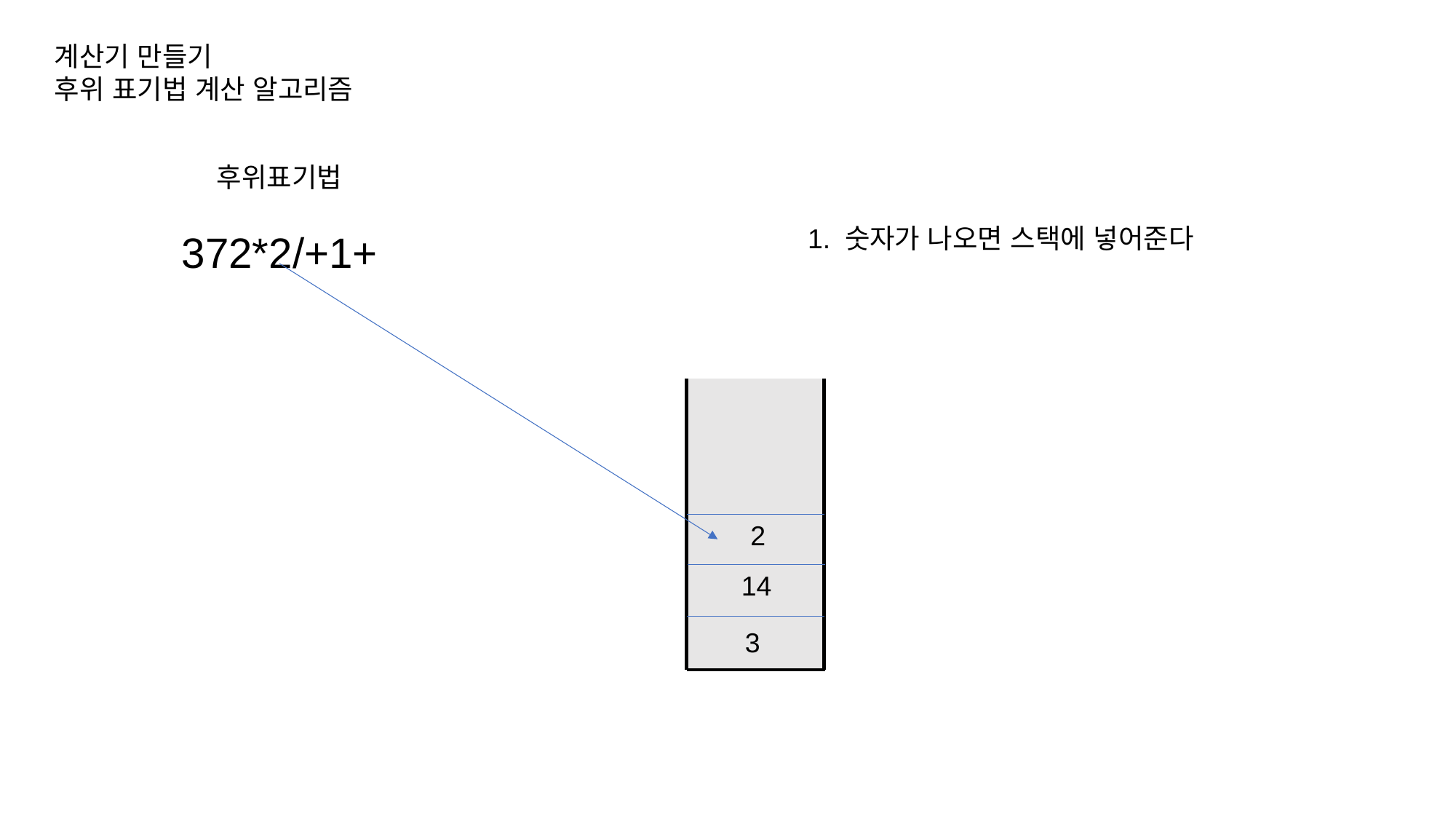

계산기 만들기
후위 표기법 계산 알고리즘
후위표기법

372*2/+1+
1. 숫자가 나오면 스택에 넣어준다

2
14
3